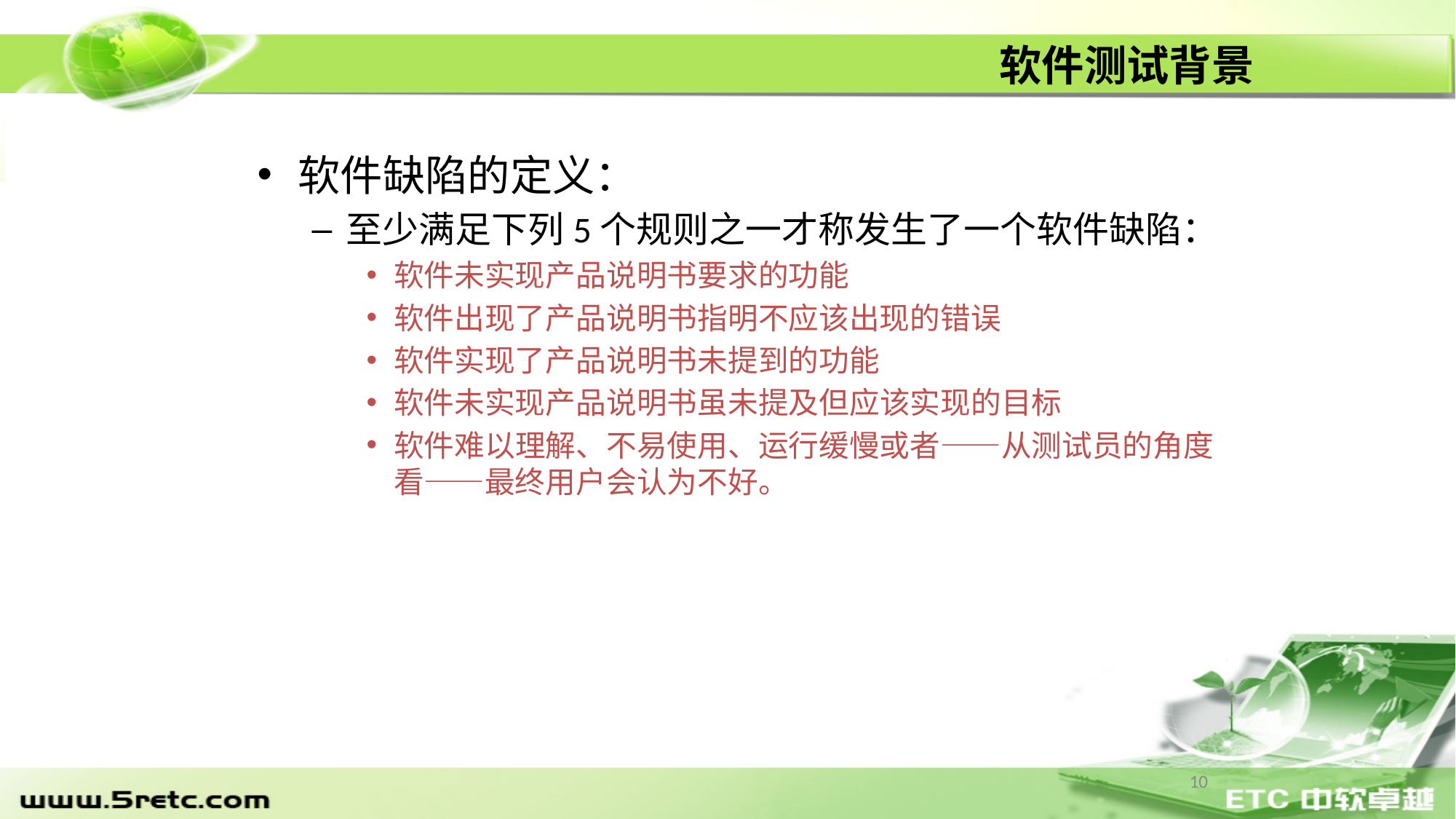

软件测试背景
软件缺陷的定义：
至少满足下列5个规则之一才称发生了一个软件缺陷：
软件未实现产品说明书要求的功能
软件出现了产品说明书指明不应该出现的错误
软件实现了产品说明书未提到的功能
软件未实现产品说明书虽未提及但应该实现的目标
软件难以理解、不易使用、运行缓慢或者——从测试员的角度看——最终用户会认为不好。

10